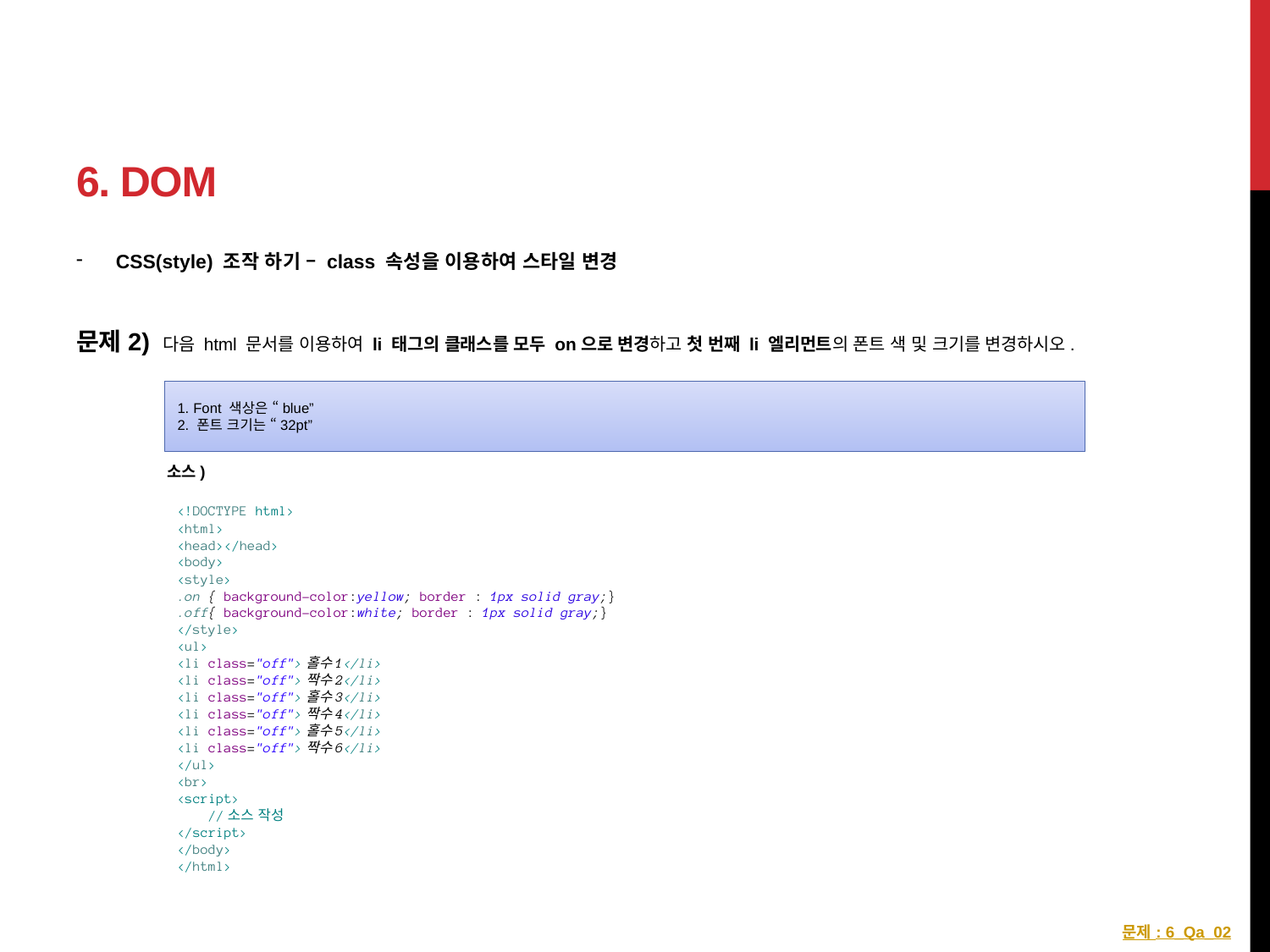

# 6. DOM
CSS(style) 조작 하기 – class 속성을 이용하여 스타일 변경

문제2) 다음 html 문서를 이용하여 li 태그의 클래스를 모두 on으로 변경하고 첫 번째 li 엘리먼트의 폰트 색 및 크기를 변경하시오.

           소스)
1. Font 색상은 “blue”
2. 폰트 크기는 “32pt”
<!DOCTYPE html>
<html>
<head></head>
<body>
<style>
.on { background-color:yellow; border : 1px solid gray;}
.off{ background-color:white; border : 1px solid gray;}
</style>
<ul>
<li class="off">홀수1</li>
<li class="off">짝수2</li>
<li class="off">홀수3</li>
<li class="off">짝수4</li>
<li class="off">홀수5</li>
<li class="off">짝수6</li>
</ul>
<br>
<script>
    //소스 작성
</script>
</body>
</html>
문제 : 6_Qa_02